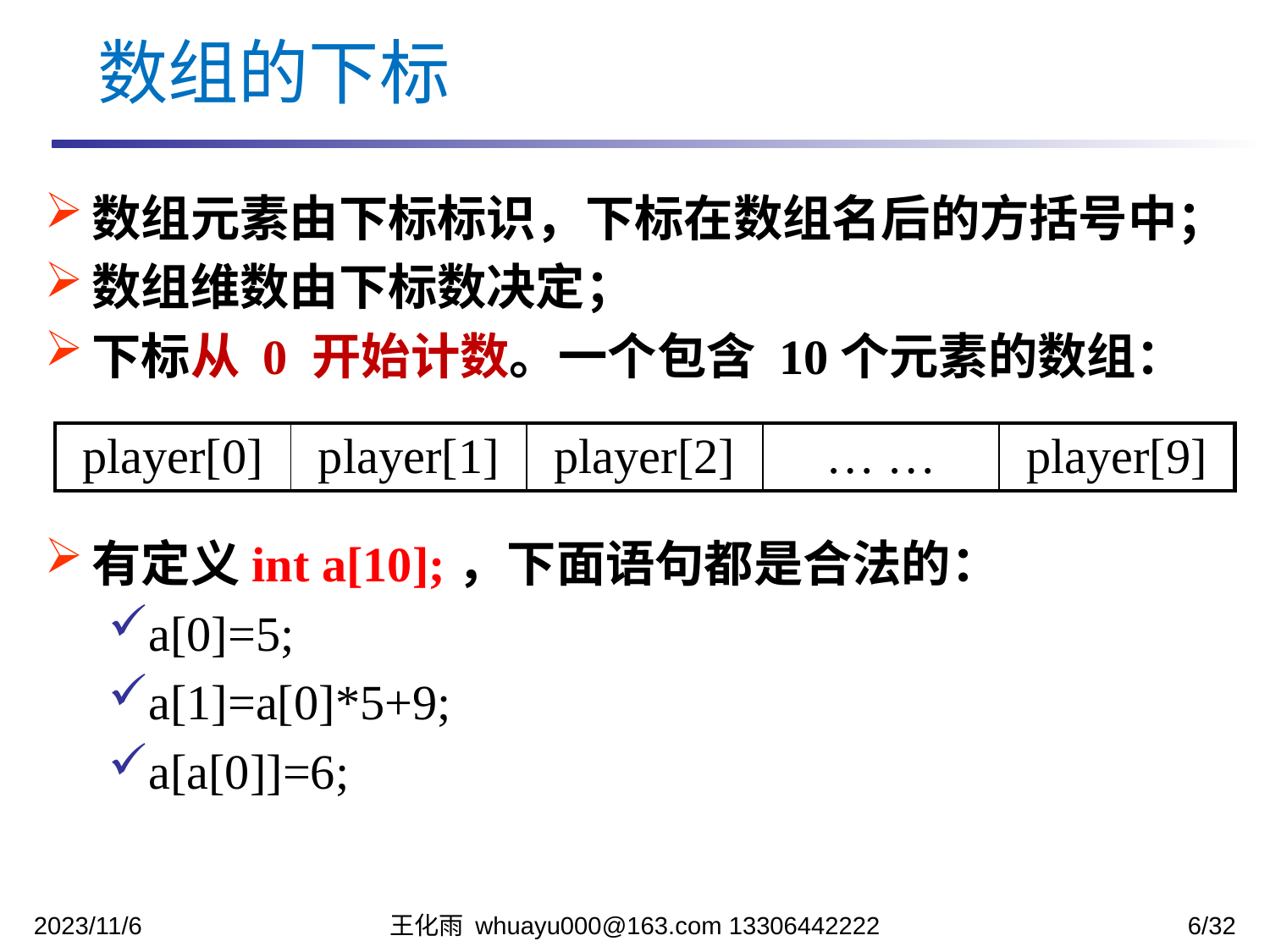

数组的下标
数组元素由下标标识，下标在数组名后的方括号中；
数组维数由下标数决定；
下标从 0 开始计数。一个包含 10个元素的数组：

有定义int a[10];，下面语句都是合法的：
a[0]=5;
a[1]=a[0]*5+9;
a[a[0]]=6;
| player[0] | player[1] | player[2] | … … | player[9] |
| --- | --- | --- | --- | --- |
2023/11/6
王化雨 whuayu000@163.com 13306442222
6/32